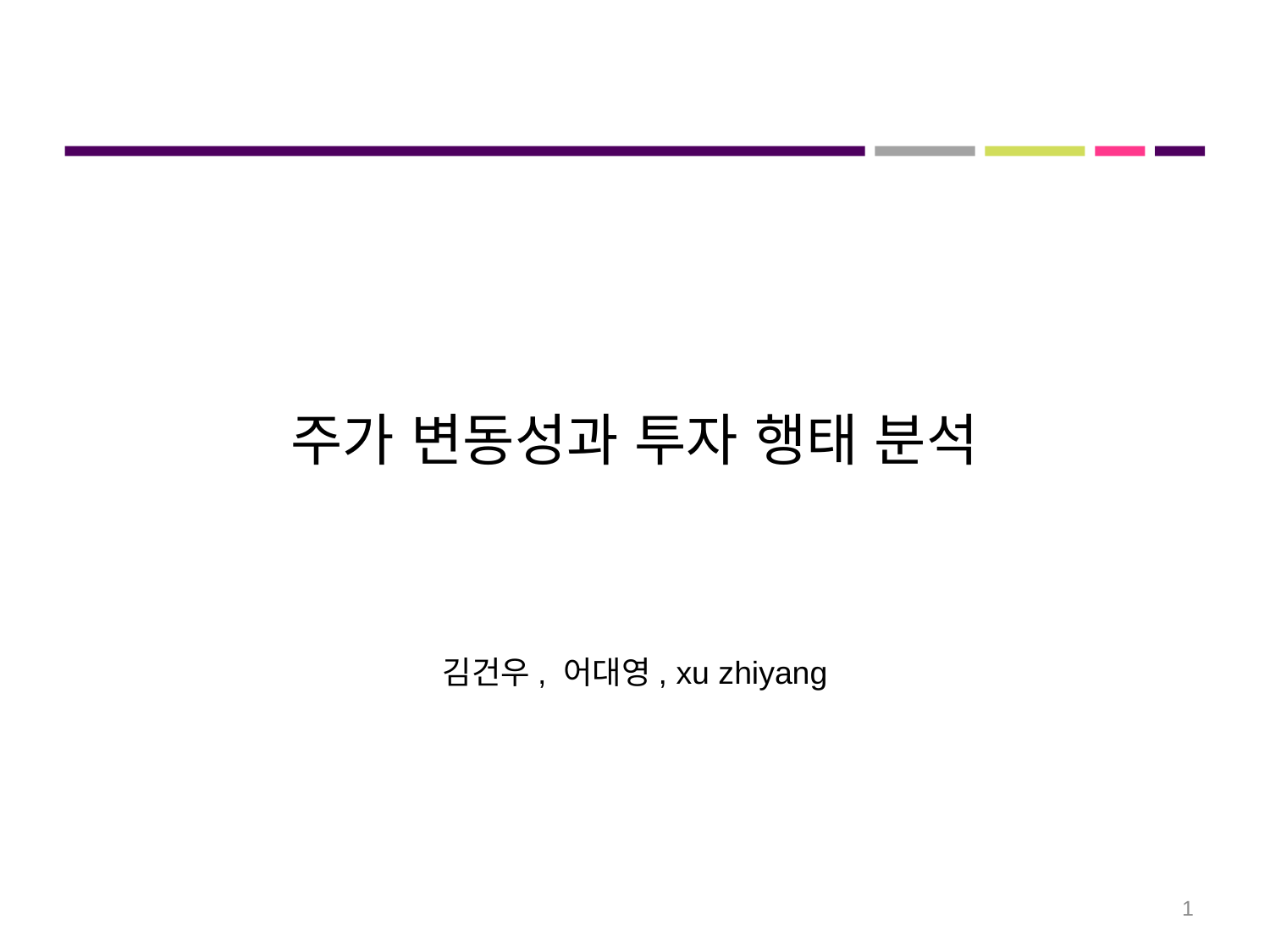

# 주가 변동성과 투자 행태 분석
김건우, 어대영, xu zhiyang
1